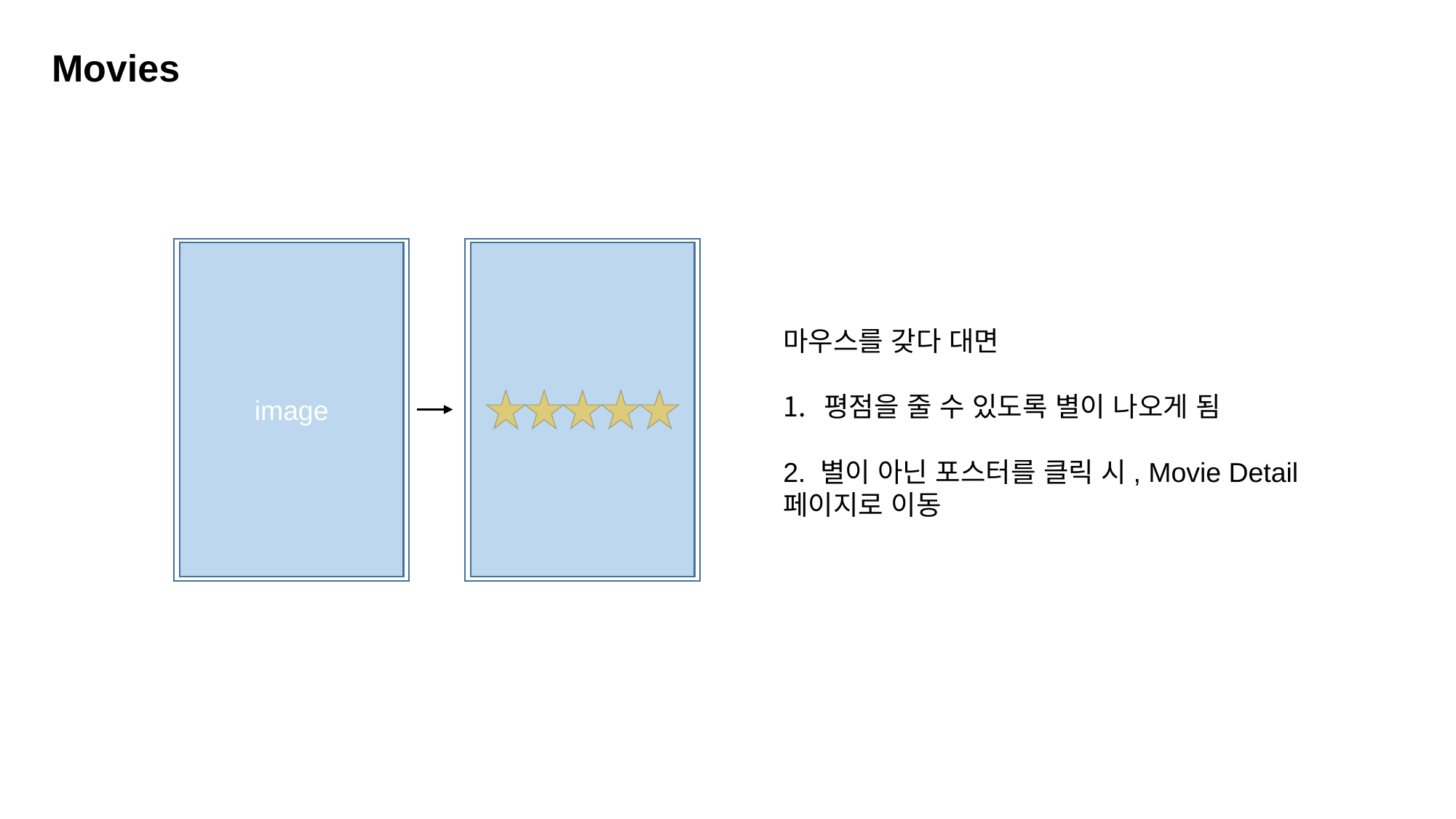

Movies

image

마우스를 갖다 대면

평점을 줄 수 있도록 별이 나오게 됨

2. 별이 아닌 포스터를 클릭 시, Movie Detail
페이지로 이동